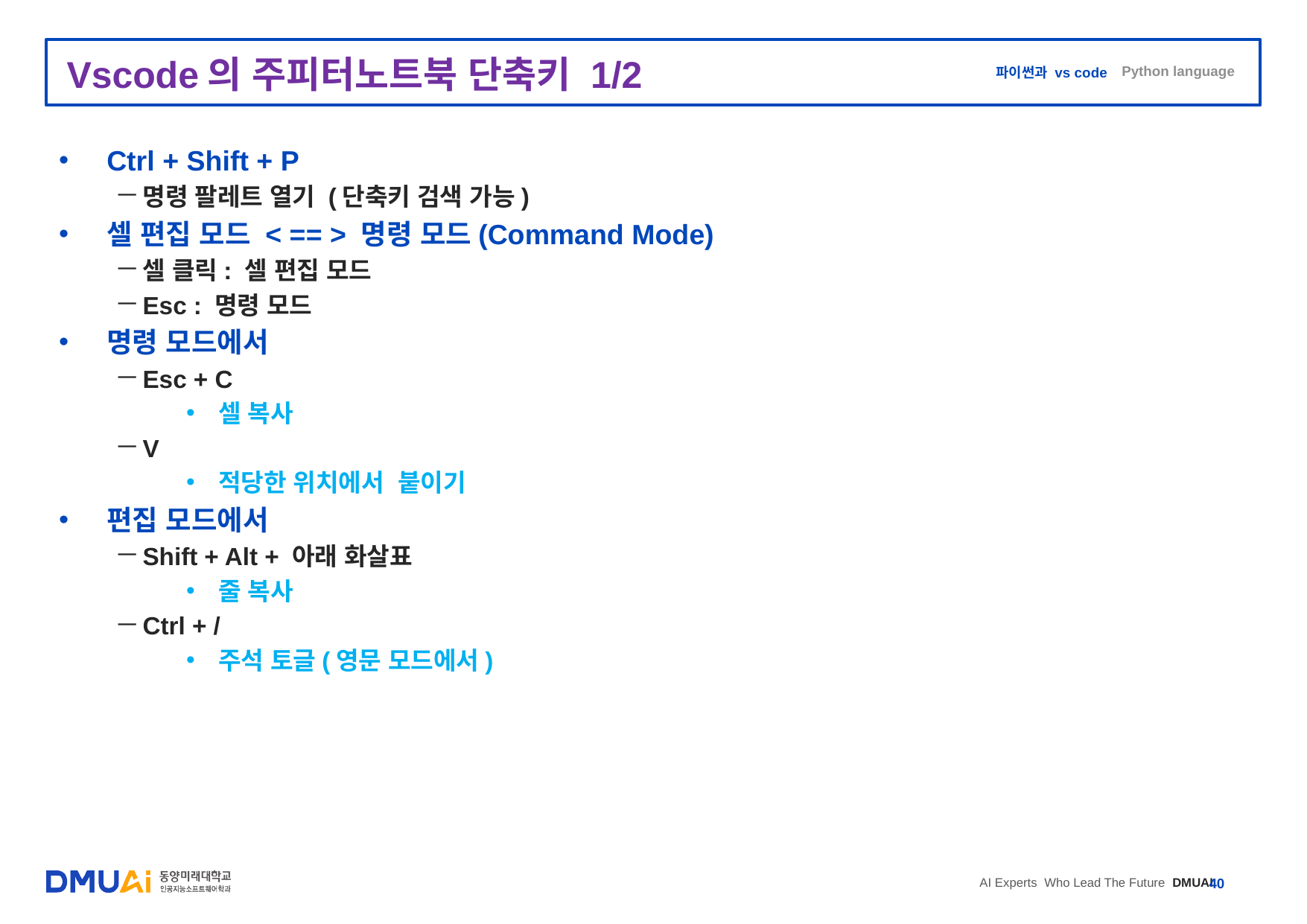

# Vscode의 주피터노트북 단축키 1/2
Ctrl + Shift + P
명령 팔레트 열기 (단축키 검색 가능)
셀 편집 모드 < == > 명령 모드(Command Mode)
셀 클릭: 셀 편집 모드
Esc : 명령 모드
명령 모드에서
Esc + C
셀 복사
V
적당한 위치에서  붙이기
편집 모드에서
Shift + Alt + 아래 화살표
줄 복사
Ctrl + /
주석 토글(영문 모드에서)